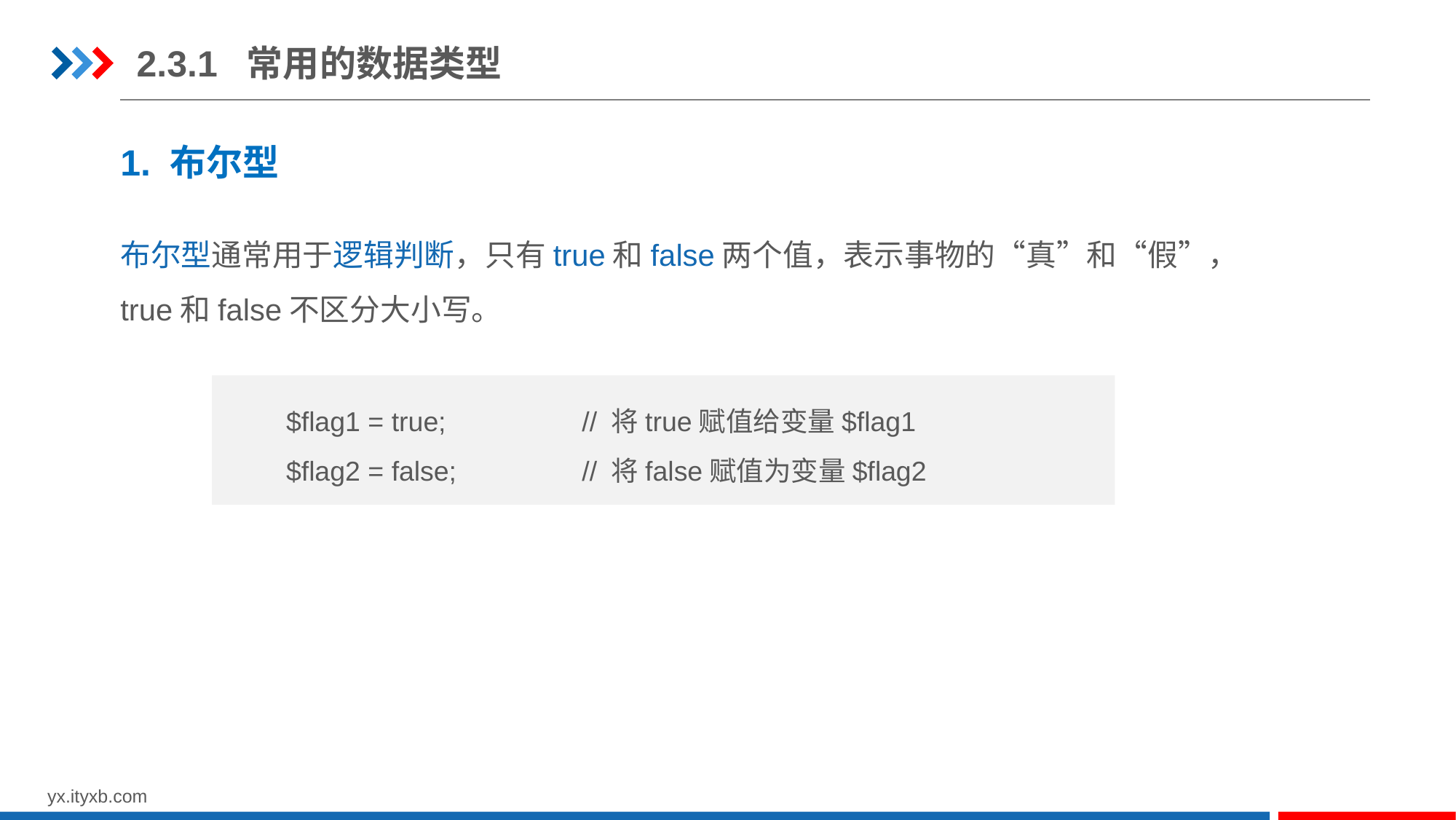

2.3.1  常用的数据类型
1. 布尔型
布尔型通常用于逻辑判断，只有true和false两个值，表示事物的“真”和“假”，
true和false不区分大小写。

$flag1 = true;		// 将true赋值给变量$flag1
$flag2 = false;		// 将false赋值为变量$flag2